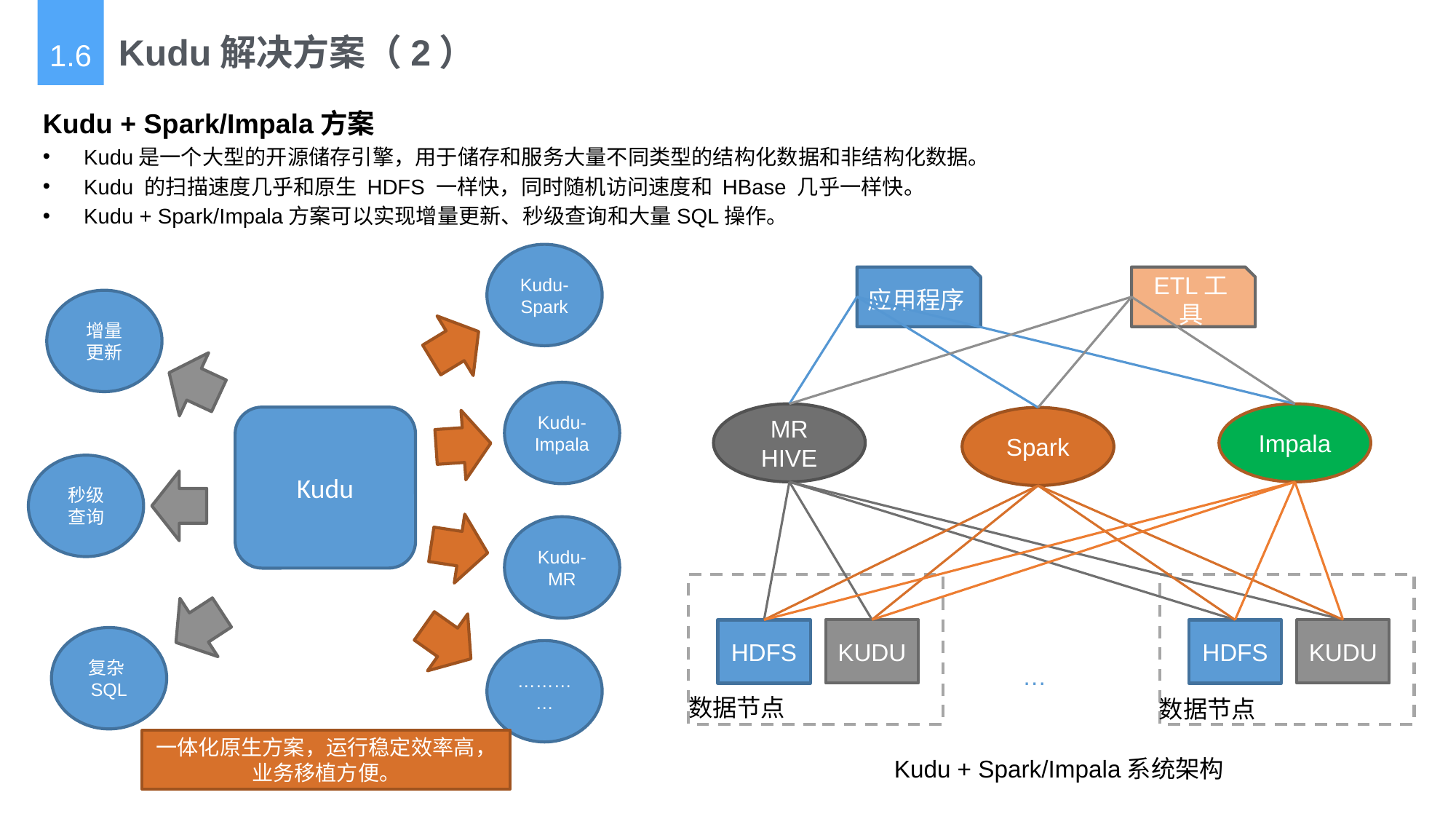

Kudu解决方案（2）
1.6
Kudu + Spark/Impala方案
Kudu是一个大型的开源储存引擎，用于储存和服务大量不同类型的结构化数据和非结构化数据。
Kudu 的扫描速度几乎和原生 HDFS 一样快，同时随机访问速度和 HBase 几乎一样快。
Kudu + Spark/Impala方案可以实现增量更新、秒级查询和大量SQL操作。

Kudu-Spark

增量
更新

Kudu-Impala

Kudu

秒级
查询

Kudu-MR

复杂SQL
…………
应用程序
ETL工具
MR
HIVE
Impala
Spark

KUDU
HDFS
数据节点

KUDU
HDFS
数据节点
…
一体化原生方案，运行稳定效率高，
业务移植方便。
Kudu + Spark/Impala系统架构